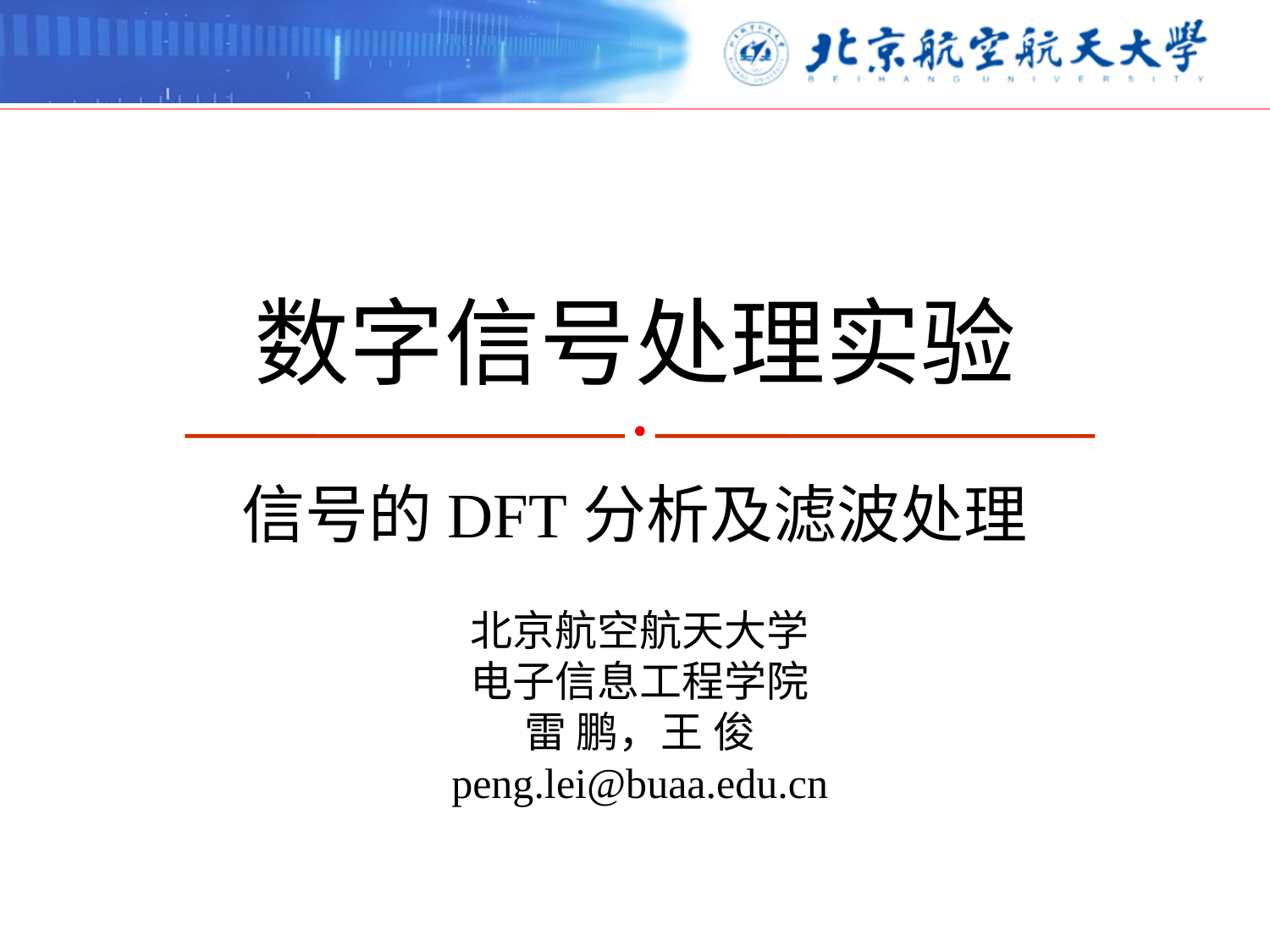

数字信号处理实验

信号的DFT分析及滤波处理
北京航空航天大学
电子信息工程学院
雷 鹏，王 俊
peng.lei@buaa.edu.cn